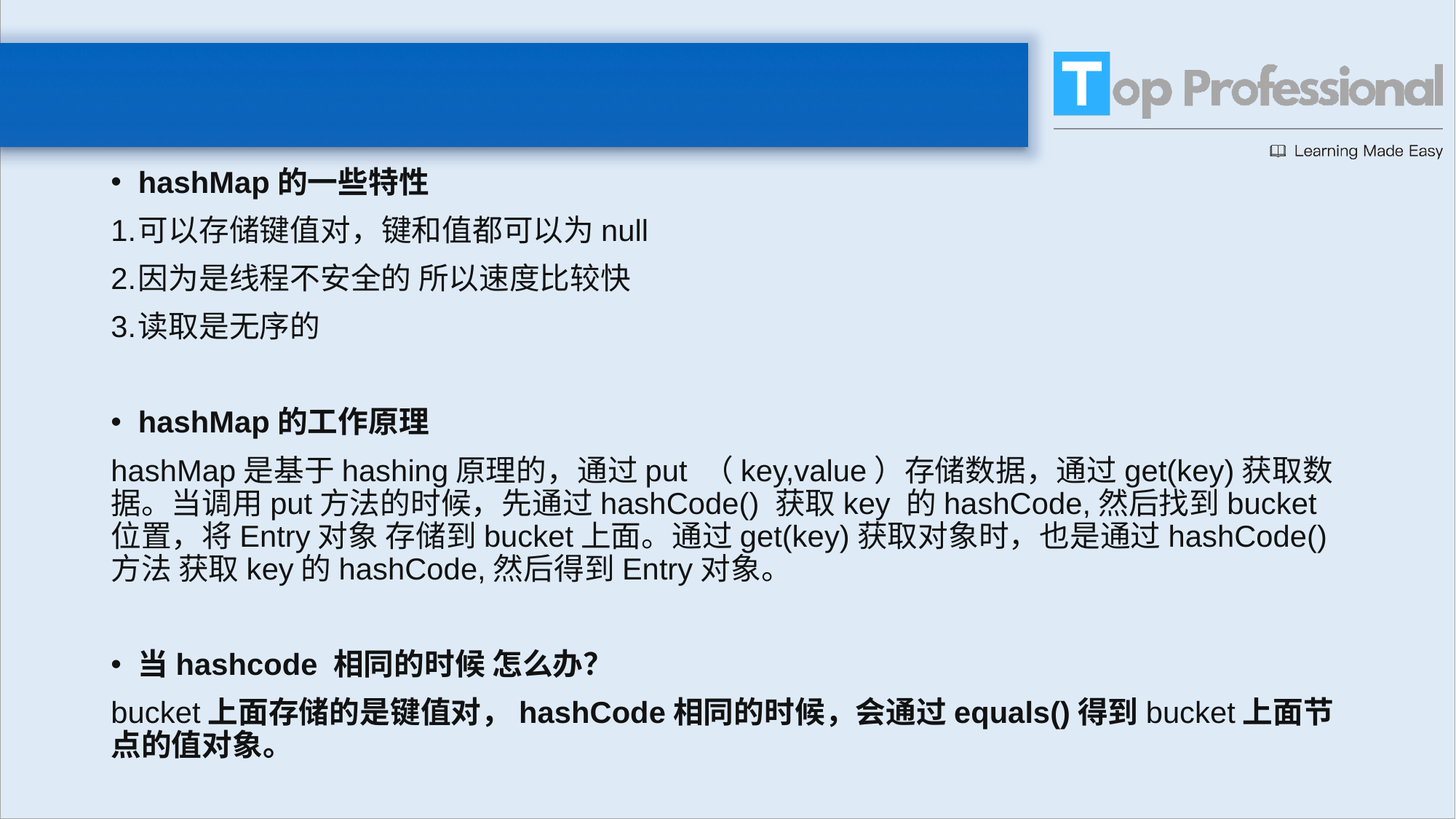

#
hashMap的一些特性
可以存储键值对，键和值都可以为null
因为是线程不安全的 所以速度比较快
读取是无序的

hashMap的工作原理
hashMap是基于hashing原理的，通过put （key,value）存储数据，通过get(key)获取数据。当调用put方法的时候，先通过hashCode() 获取key 的hashCode,然后找到bucket位置，将Entry对象 存储到bucket上面。通过get(key)获取对象时，也是通过hashCode()方法 获取key的hashCode,然后得到Entry对象。

当hashcode 相同的时候 怎么办？
bucket上面存储的是键值对，hashCode相同的时候，会通过equals()得到bucket上面节点的值对象。